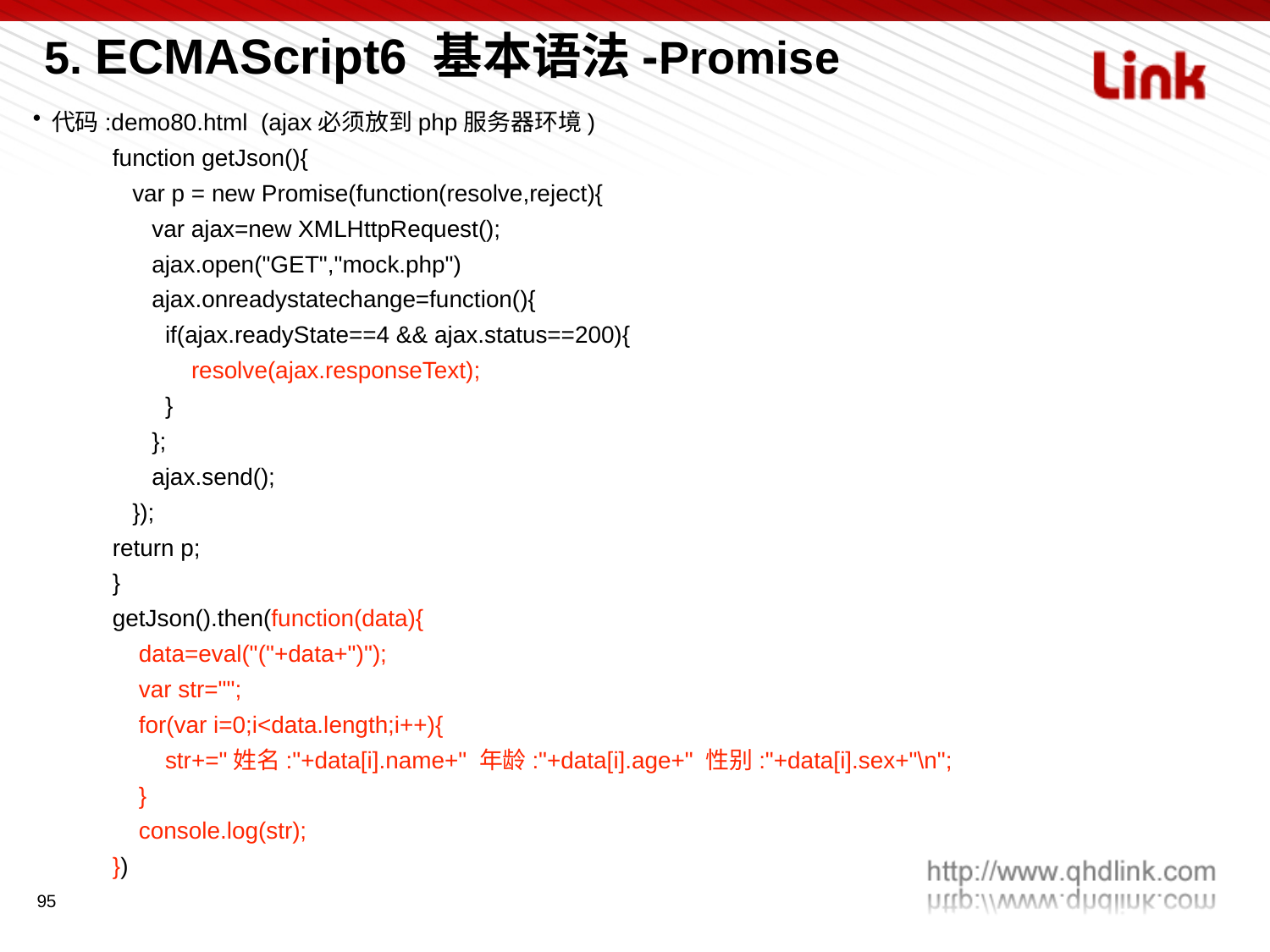

5. ECMAScript6 基本语法-Promise
代码:demo80.html  (ajax必须放到php服务器环境)
    function getJson(){
       var p = new Promise(function(resolve,reject){
          var ajax=new XMLHttpRequest();
          ajax.open("GET","mock.php")
          ajax.onreadystatechange=function(){
            if(ajax.readyState==4 && ajax.status==200){
                resolve(ajax.responseText);
            }
          };
          ajax.send();
       });
    return p;
    }
    getJson().then(function(data){
        data=eval("("+data+")");
        var str="";
        for(var i=0;i<data.length;i++){
            str+="姓名:"+data[i].name+" 年龄:"+data[i].age+" 性别:"+data[i].sex+"\n";
        }
        console.log(str);
    })
95